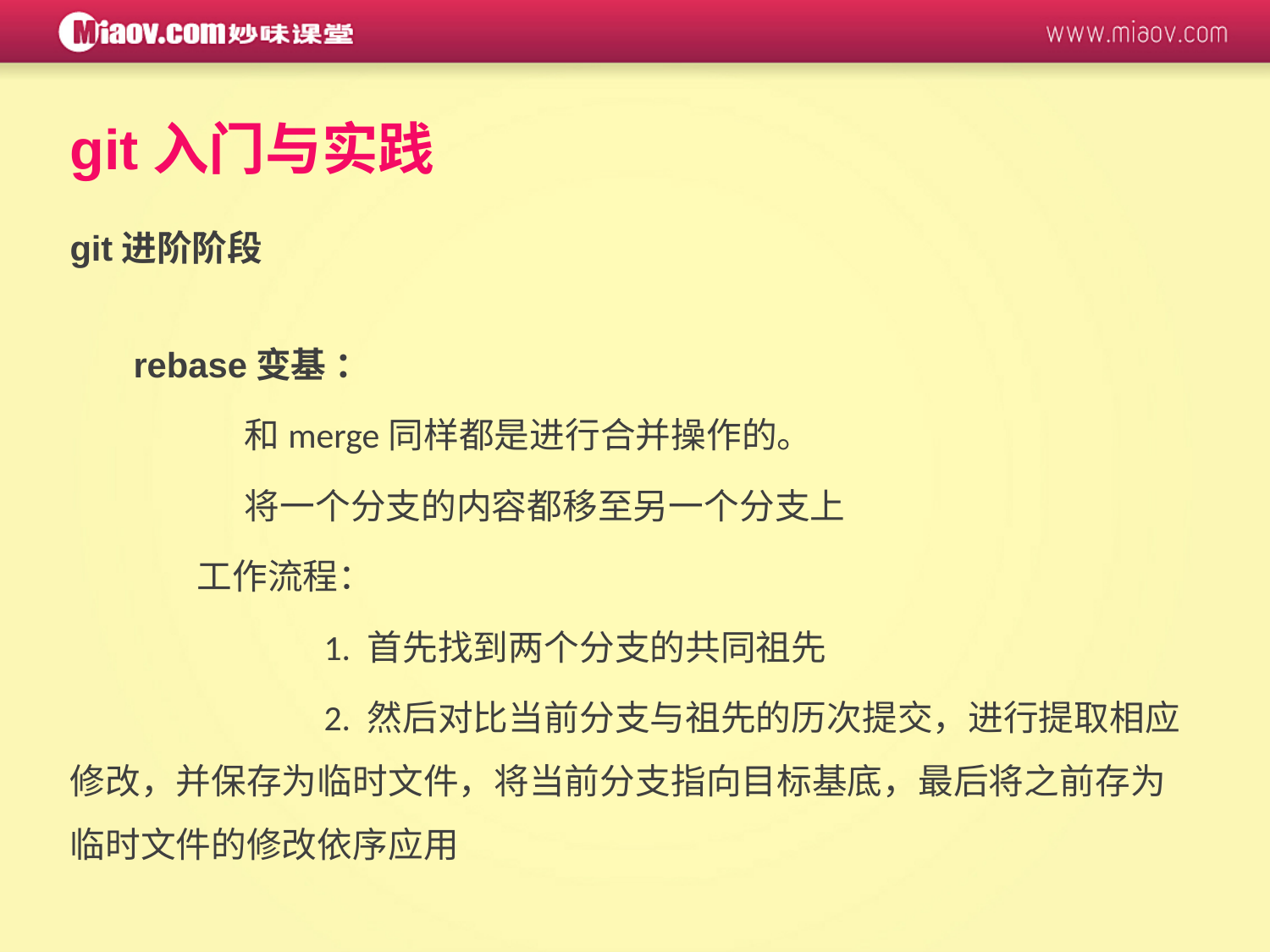

git入门与实践

git进阶阶段

rebase变基 ：
	     和merge同样都是进行合并操作的。
	     将一个分支的内容都移至另一个分支上
	工作流程：
		1. 首先找到两个分支的共同祖先
		2. 然后对比当前分支与祖先的历次提交，进行提取相应修改，并保存为临时文件，将当前分支指向目标基底，最后将之前存为临时文件的修改依序应用